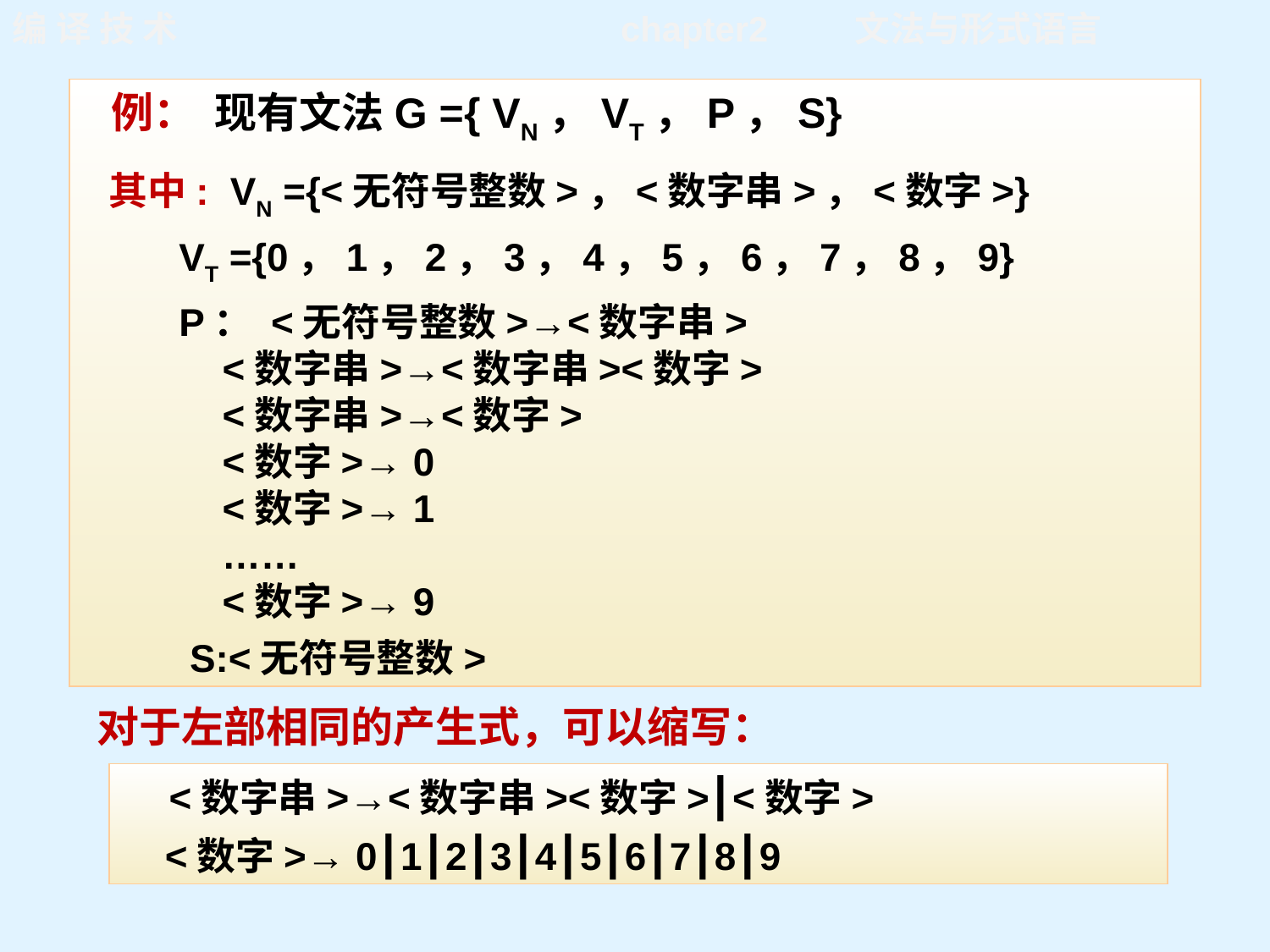

编 译 技 术                                                      chapter2        文法与形式语言
  例：  现有文法G ={ VN，VT，P，S}
  其中:  VN ={<无符号整数>，<数字串>，<数字>}
         VT ={0，1，2，3，4，5，6，7，8，9}
         P： <无符号整数>→<数字串>
             <数字串>→<数字串><数字>
             <数字串>→<数字>
             <数字>→ 0
             <数字>→ 1
             ……
             <数字>→ 9
          S:<无符号整数>
对于左部相同的产生式，可以缩写：
    <数字串>→<数字串><数字>┃<数字>
    <数字>→ 0┃1┃2┃3┃4┃5┃6┃7┃8┃9